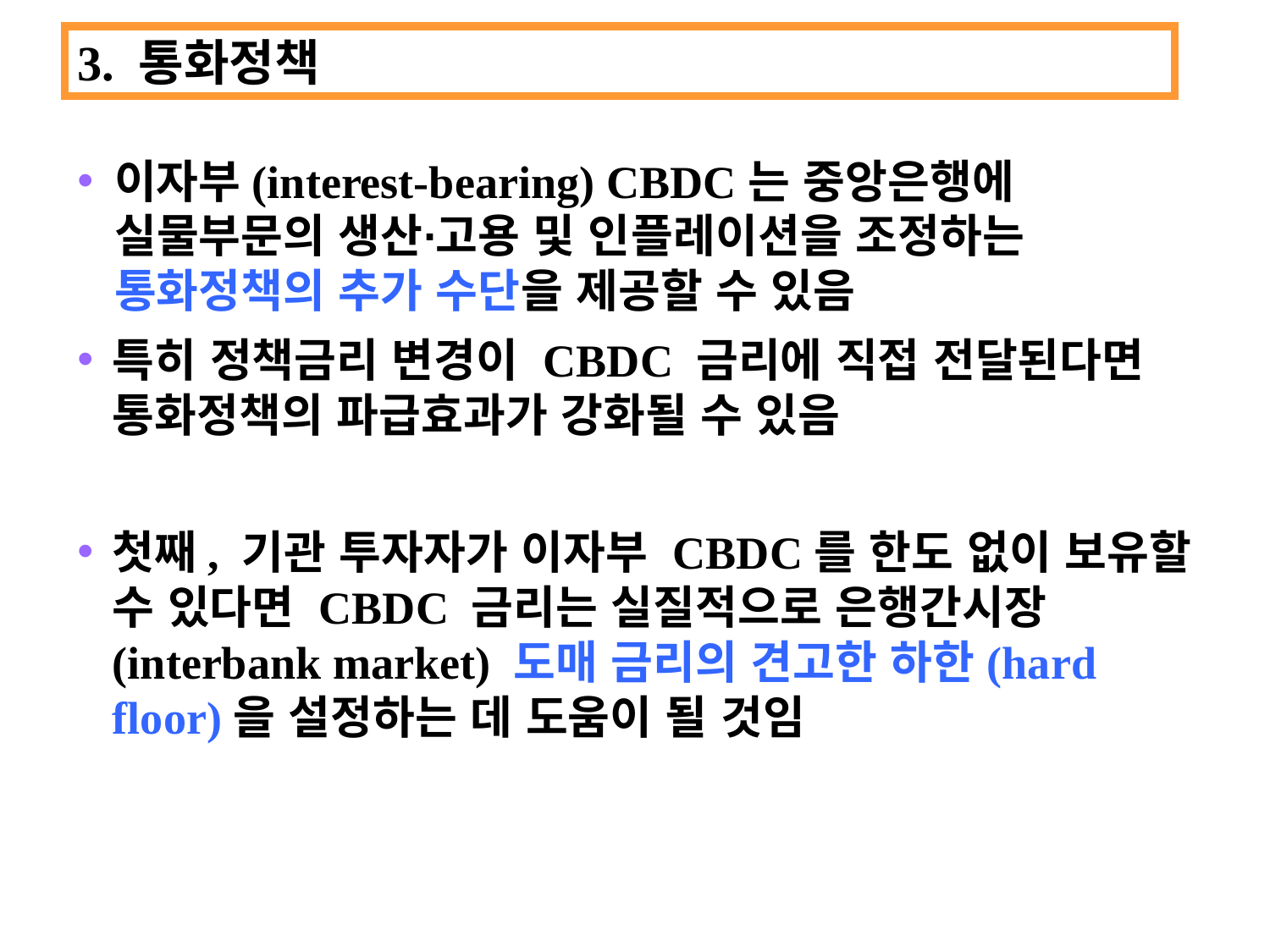

3. 통화정책
이자부(interest-bearing) CBDC는 중앙은행에 실물부문의 생산∙고용 및 인플레이션을 조정하는 통화정책의 추가 수단을 제공할 수 있음
특히 정책금리 변경이 CBDC 금리에 직접 전달된다면 통화정책의 파급효과가 강화될 수 있음

첫째, 기관 투자자가 이자부 CBDC를 한도 없이 보유할 수 있다면 CBDC 금리는 실질적으로 은행간시장(interbank market) 도매 금리의 견고한 하한(hard floor)을 설정하는 데 도움이 될 것임